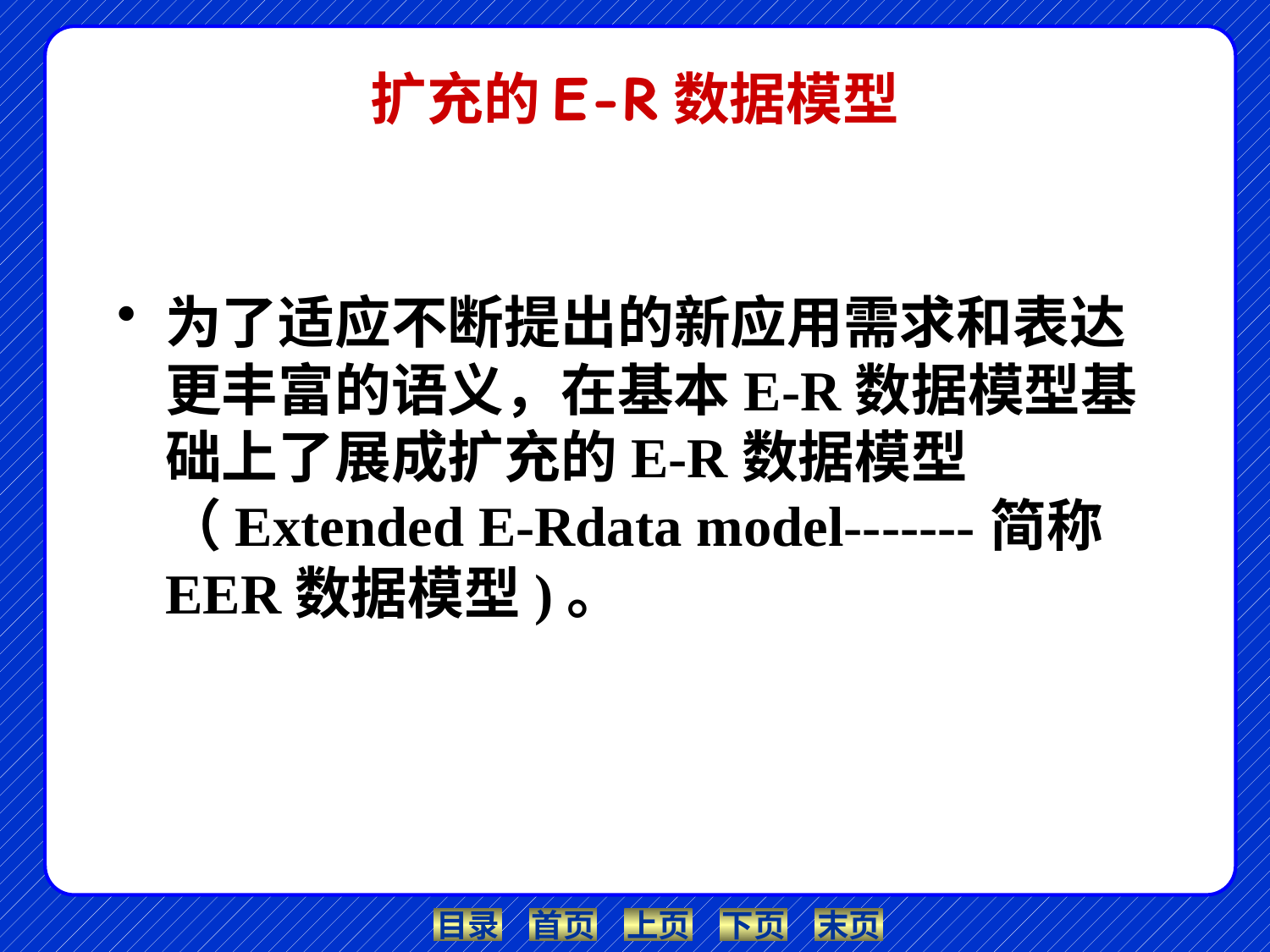

An Introduction to Database Systenm
# 扩充的E-R数据模型
为了适应不断提出的新应用需求和表达更丰富的语义，在基本E-R数据模型基础上了展成扩充的E-R数据模型（Extended E-Rdata model-------简称EER数据模型)。